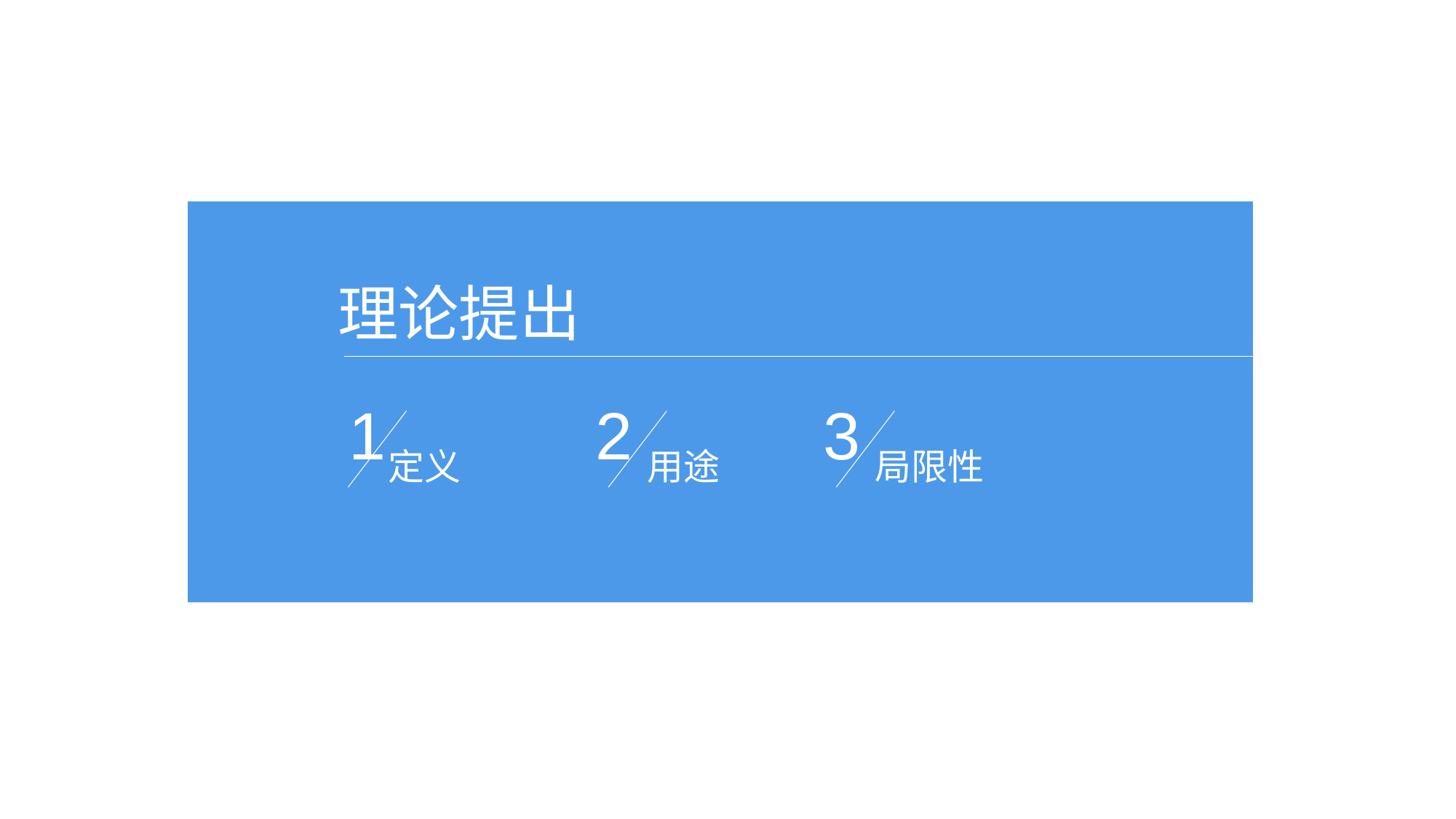

理论提出
1
定义
2

用途
3

局限性